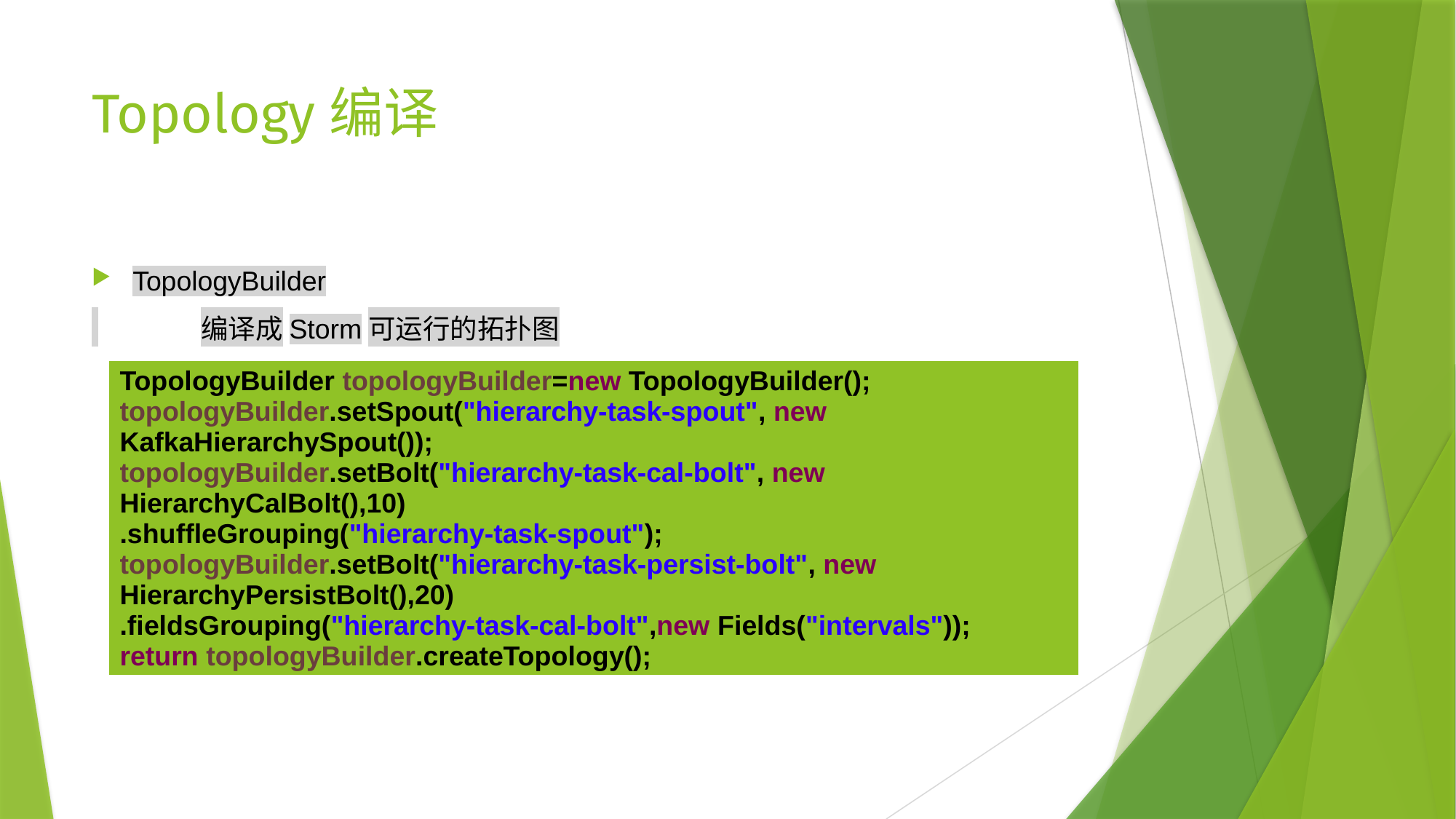

# Topology编译
TopologyBuilder
 	编译成Storm可运行的拓扑图

| TopologyBuilder topologyBuilder=new TopologyBuilder(); topologyBuilder.setSpout("hierarchy-task-spout", new KafkaHierarchySpout()); topologyBuilder.setBolt("hierarchy-task-cal-bolt", new HierarchyCalBolt(),10) .shuffleGrouping("hierarchy-task-spout"); topologyBuilder.setBolt("hierarchy-task-persist-bolt", new HierarchyPersistBolt(),20) .fieldsGrouping("hierarchy-task-cal-bolt",new Fields("intervals")); return topologyBuilder.createTopology(); |
| --- |